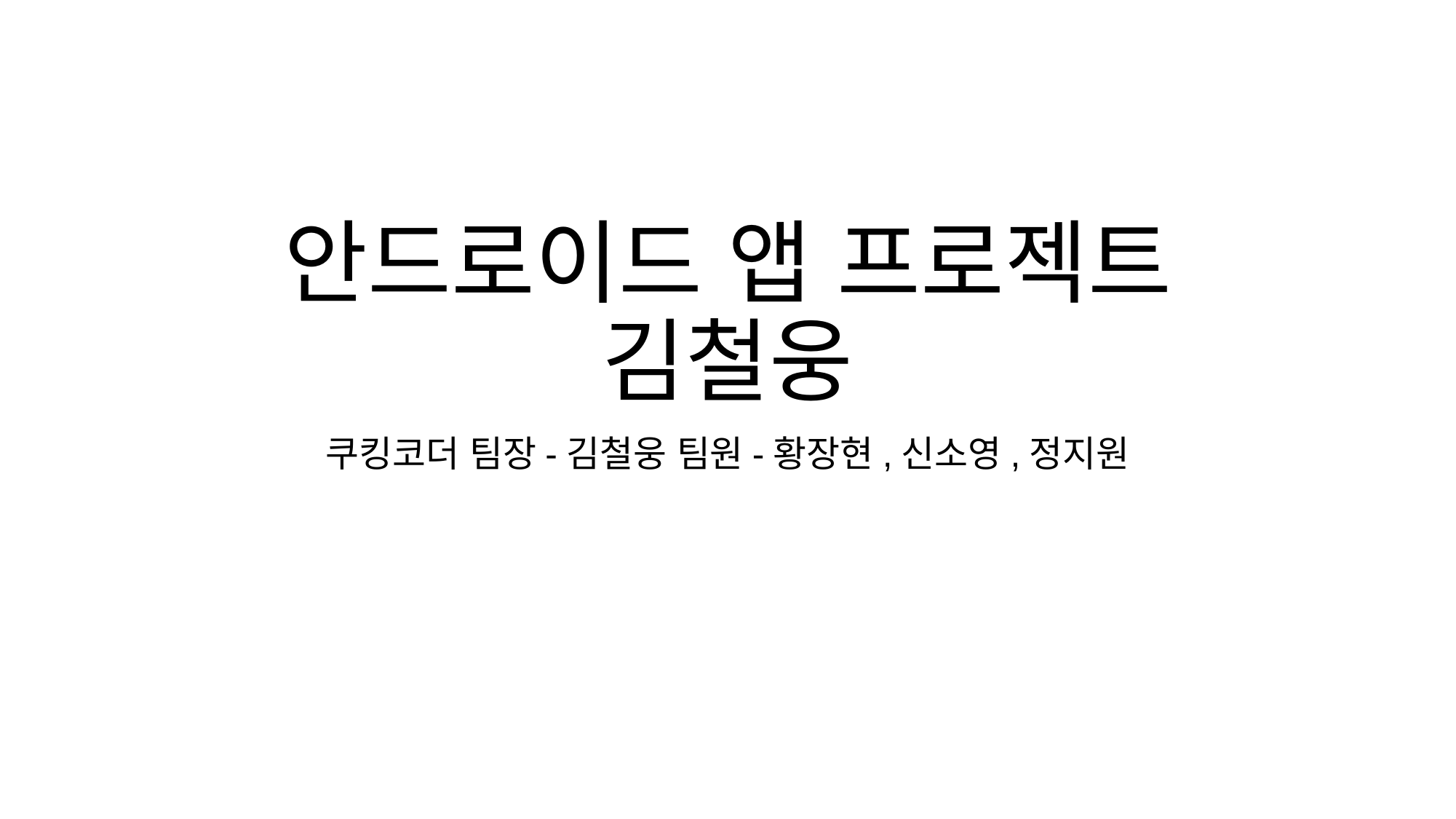

# 안드로이드 앱 프로젝트 김철웅
쿠킹코더 팀장-김철웅 팀원-황장현,신소영,정지원